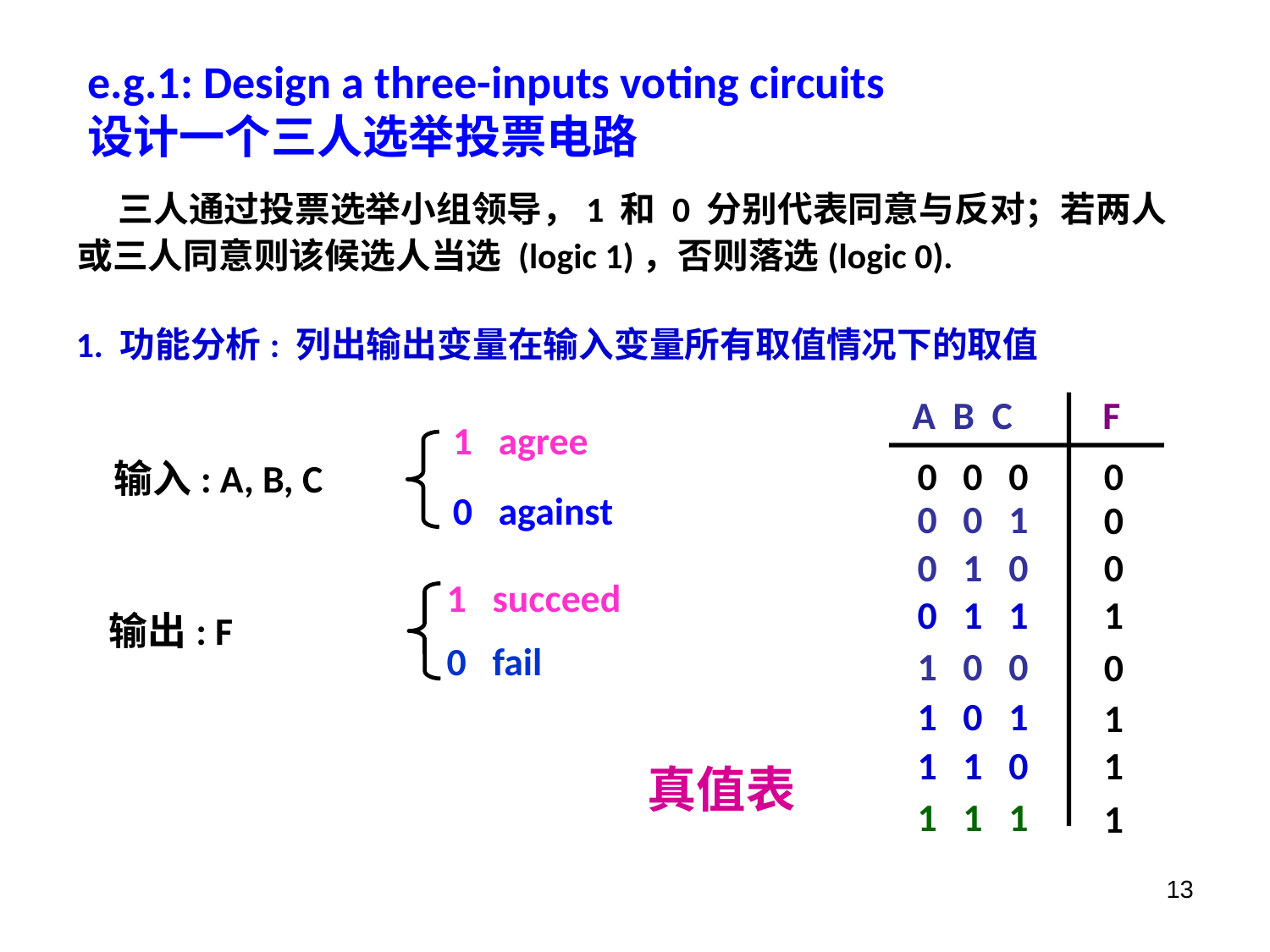

e.g.1: Design a three-inputs voting circuits
设计一个三人选举投票电路
    三人通过投票选举小组领导，1 和 0 分别代表同意与反对；若两人或三人同意则该候选人当选 (logic 1)，否则落选(logic 0).
1. 功能分析: 列出输出变量在输入变量所有取值情况下的取值
A  B  C
F

1   agree

输入: A, B, C
0   against
0   0   0
0
0   0   1
0
0
0   1   0
1   succeed
0   fail

输出: F
0   1   1
1
1   0   0
0
1   0   1
1
1
1   1   0
真值表
1   1   1
1
13